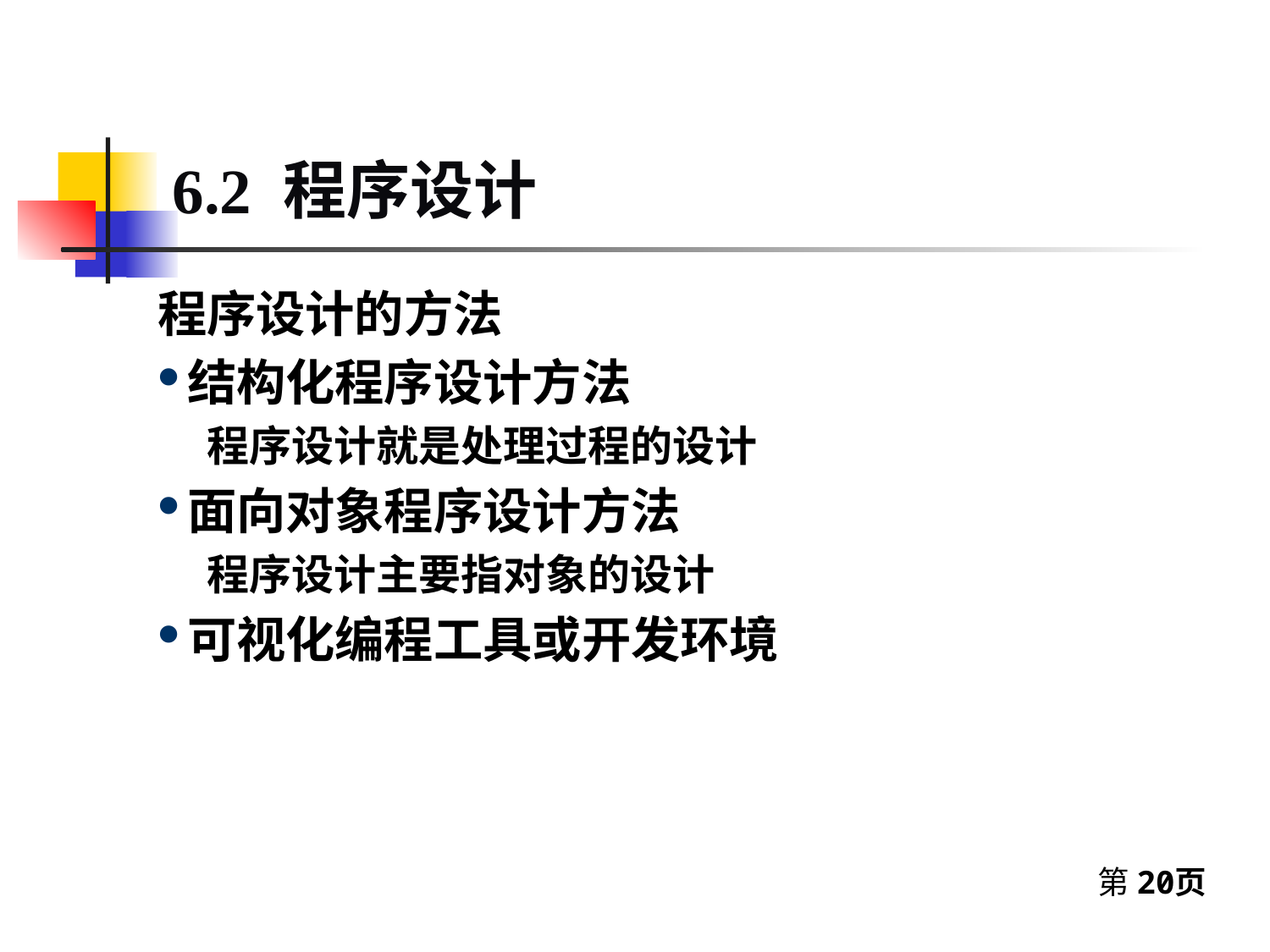

# 6.2 程序设计
程序设计的方法
结构化程序设计方法
程序设计就是处理过程的设计
面向对象程序设计方法
程序设计主要指对象的设计
可视化编程工具或开发环境